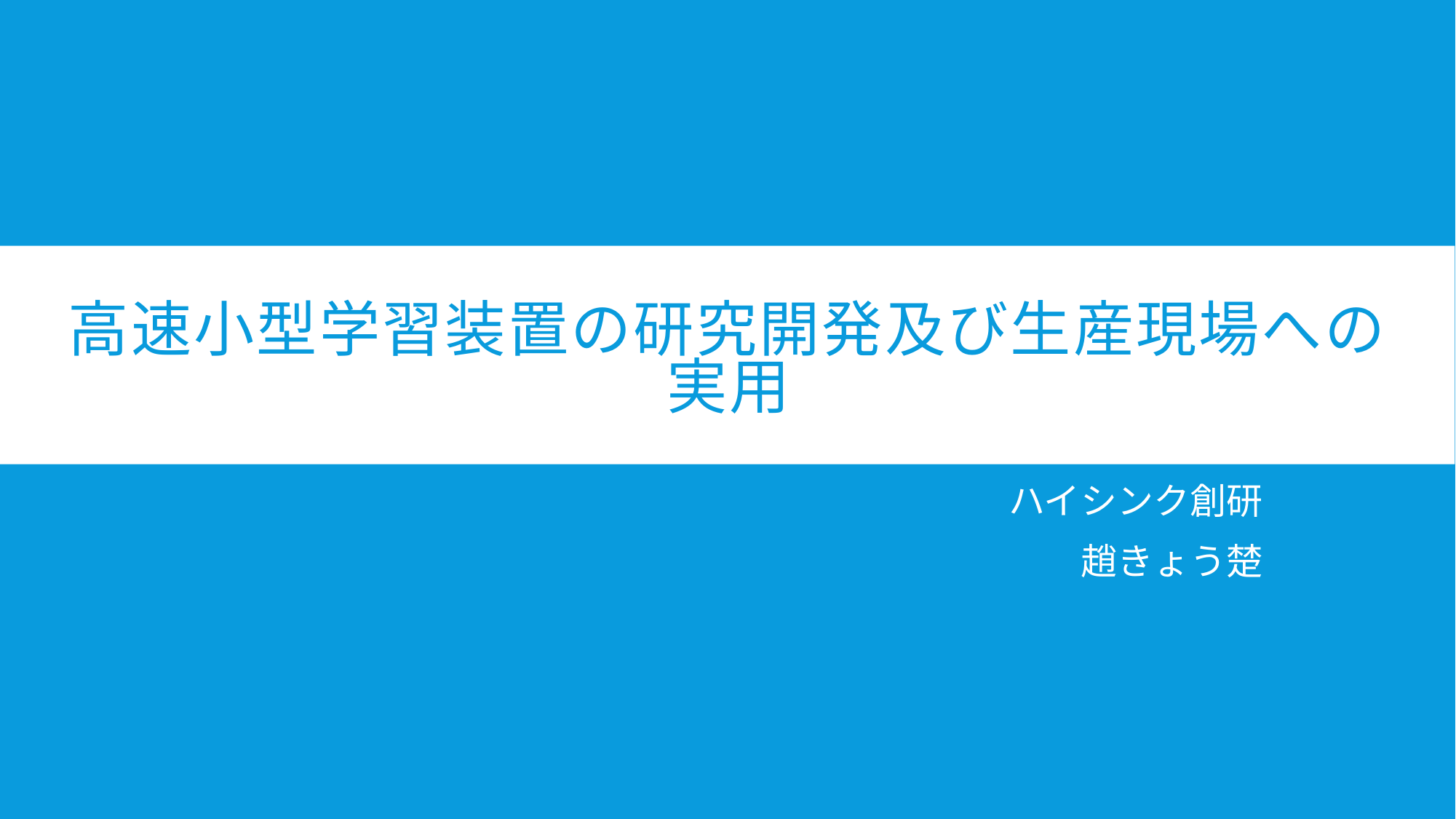

# 高速小型学習装置の研究開発及び生産現場への実用
ハイシンク創研
趙きょう楚